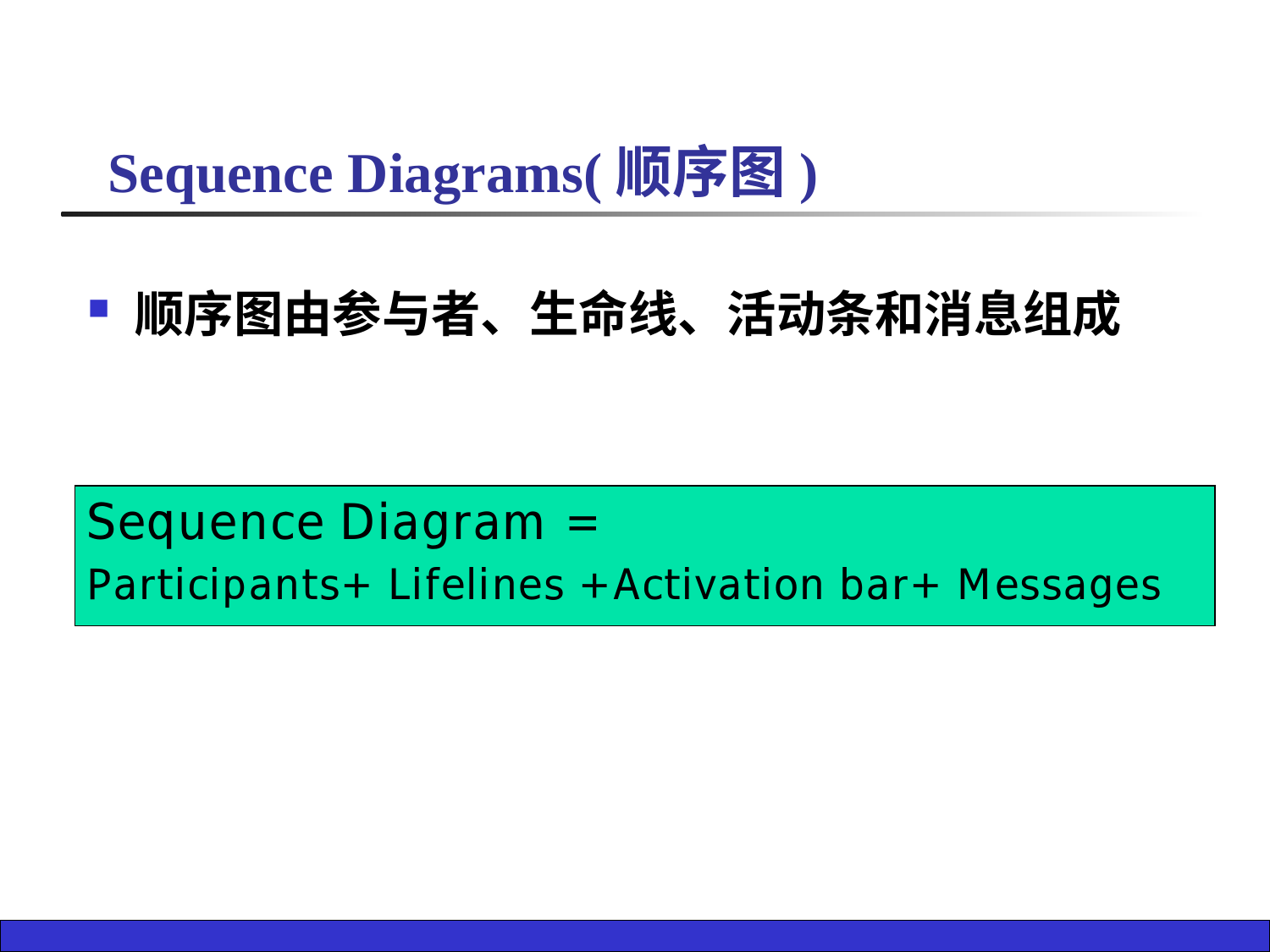

Sequence Diagrams(顺序图)
顺序图由参与者、生命线、活动条和消息组成

Sequence Diagram =
Participants+ Lifelines +Activation bar+ Messages